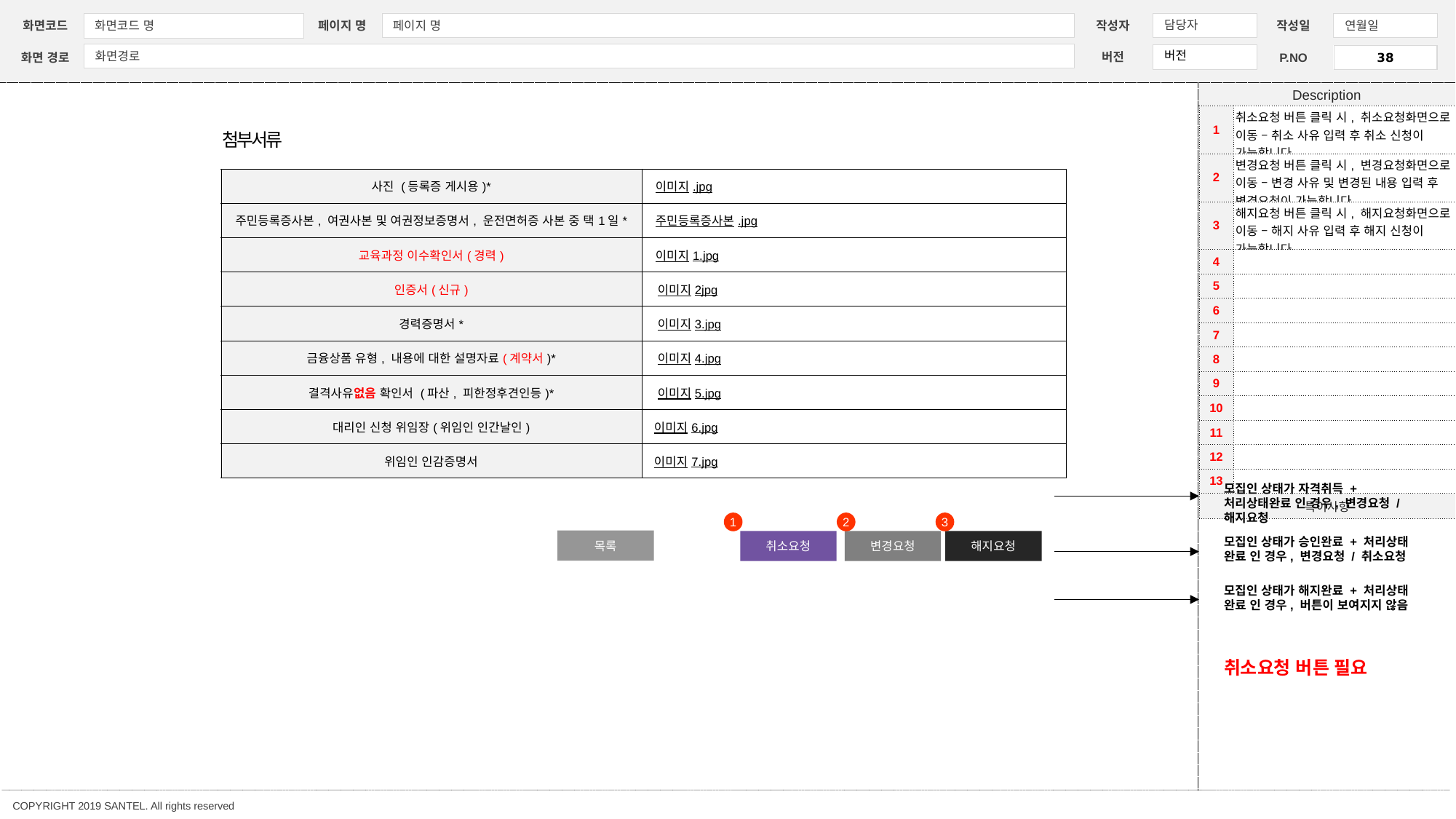

| 1 | 취소요청 버튼 클릭 시, 취소요청화면으로 이동 – 취소 사유 입력 후 취소 신청이 가능합니다. |
| --- | --- |
| 2 | 변경요청 버튼 클릭 시, 변경요청화면으로 이동 – 변경 사유 및 변경된 내용 입력 후 변경요청이 가능합니다. |
| 3 | 해지요청 버튼 클릭 시, 해지요청화면으로 이동 – 해지 사유 입력 후 해지 신청이 가능합니다. |
| 4 |  |
| 5 |  |
| 6 |  |
| 7 |  |
| 8 |  |
| 9 |  |
| 10 |  |
| 11 |  |
| 12 |  |
| 13 |  |
| 특이사항 |  |
첨부서류
| 사진 (등록증 게시용)\* | 이미지.jpg |
| --- | --- |
| 주민등록증사본, 여권사본 및 여권정보증명서, 운전면허증 사본 중 택1일\* | 주민등록증사본.jpg |
| 교육과정 이수확인서(경력) | 이미지1.jpg |
| 인증서(신규) | 이미지2jpg |
| 경력증명서\* | 이미지3.jpg |
| 금융상품 유형, 내용에 대한 설명자료(계약서)\* | 이미지4.jpg |
| 결격사유없음 확인서 (파산, 피한정후견인등)\* | 이미지5.jpg |
| 대리인 신청 위임장(위임인 인간날인) | 이미지6.jpg |
| 위임인 인감증명서 | 이미지7.jpg |
모집인 상태가 자격취득 + 처리상태완료 인 경우, 변경요청 / 해지요청
1
2
3
모집인 상태가 승인완료 + 처리상태 완료 인 경우, 변경요청 / 취소요청
목록
취소요청
변경요청
해지요청
모집인 상태가 해지완료 + 처리상태 완료 인 경우, 버튼이 보여지지 않음
취소요청 버튼 필요